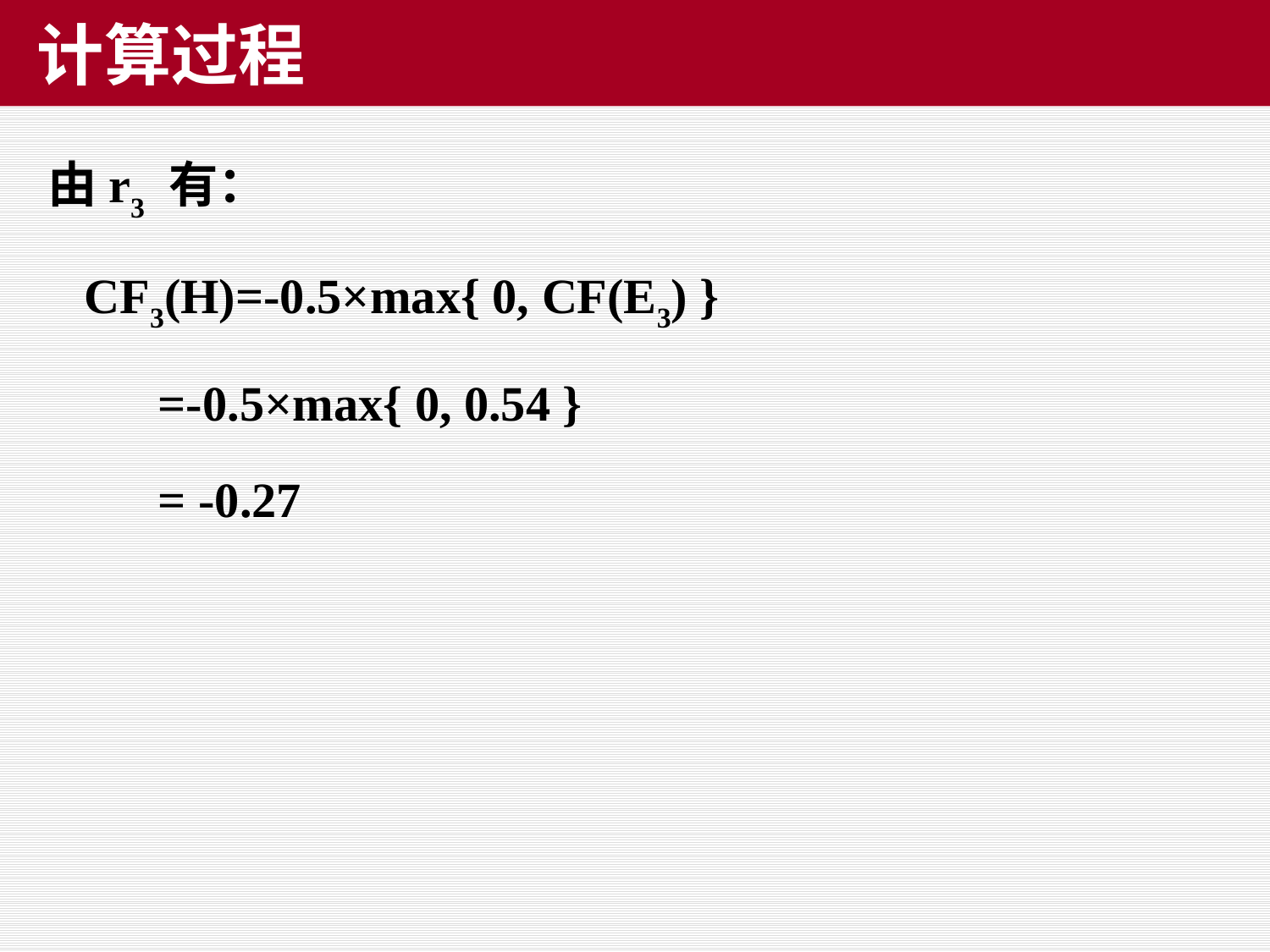

# 计算过程
由r3 有：
   CF3(H)=-0.5×max{ 0, CF(E3) }
         =-0.5×max{ 0, 0.54 }
         = -0.27